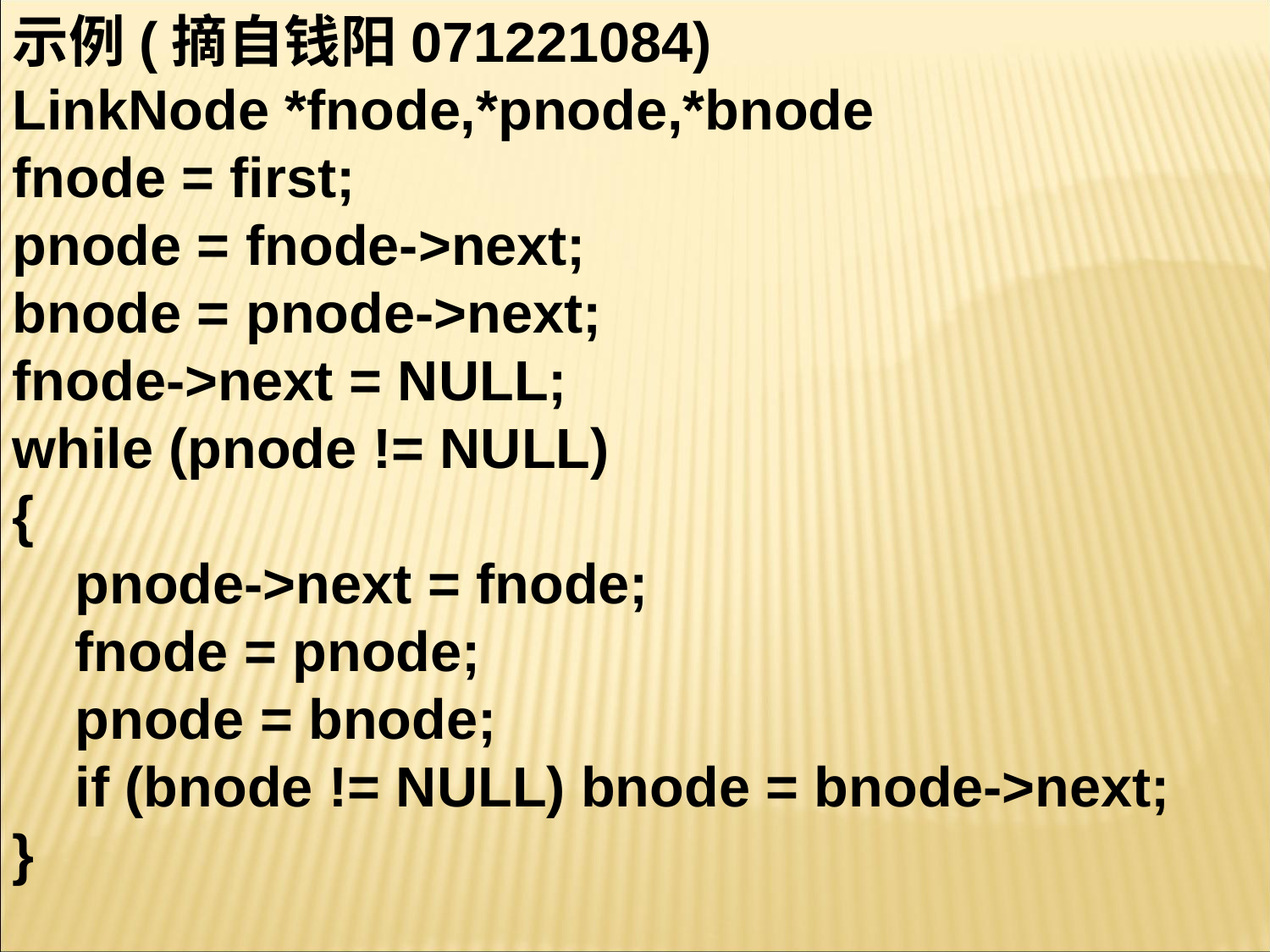

示例(摘自钱阳071221084)
LinkNode *fnode,*pnode,*bnode
fnode = first;
pnode = fnode->next;
bnode = pnode->next;
fnode->next = NULL;
while (pnode != NULL)
{
    pnode->next = fnode;
    fnode = pnode;
    pnode = bnode;
    if (bnode != NULL) bnode = bnode->next;
}